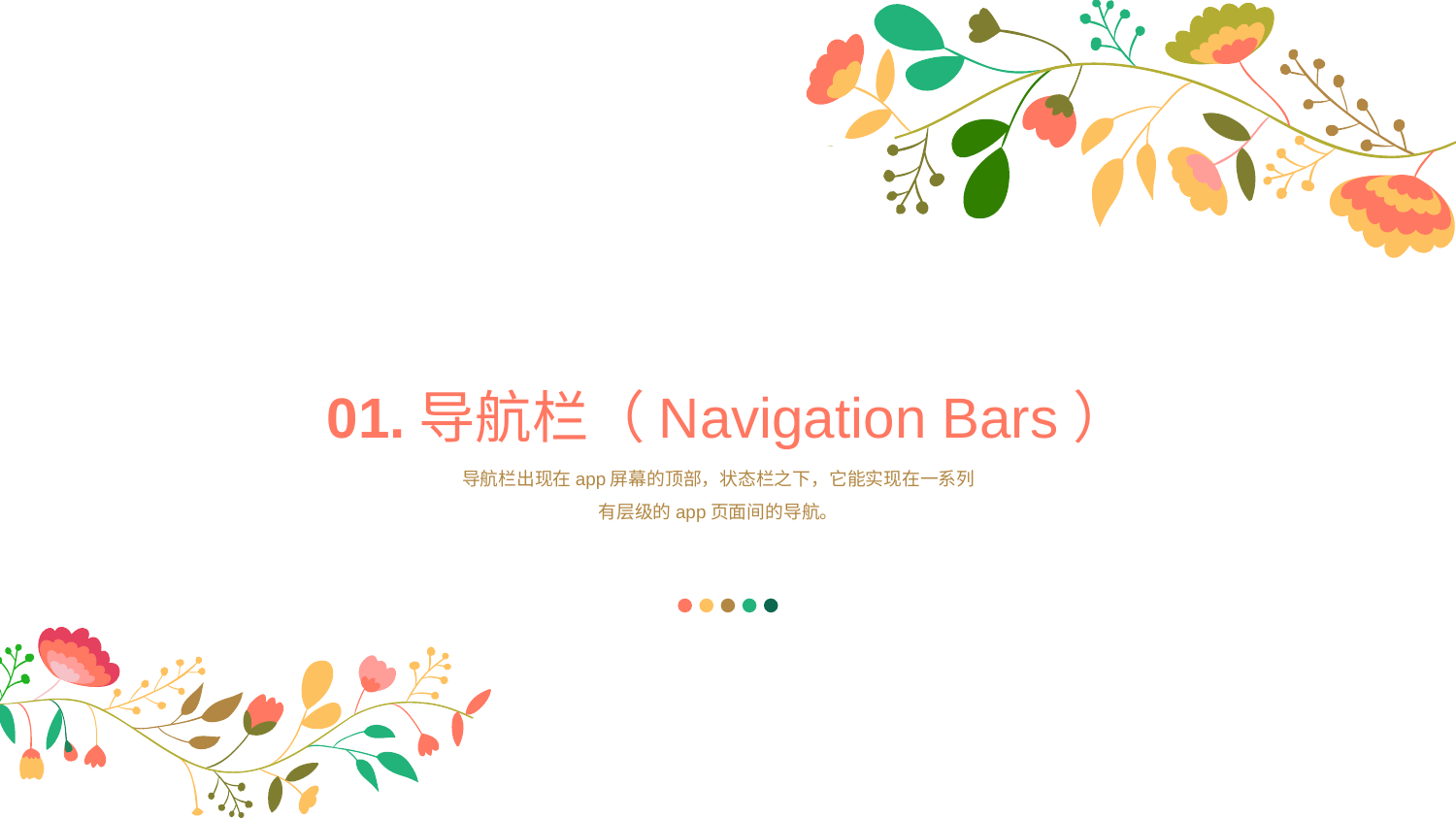

01.导航栏（Navigation Bars）
导航栏出现在app屏幕的顶部，状态栏之下，它能实现在一系列有层级的app页面间的导航。